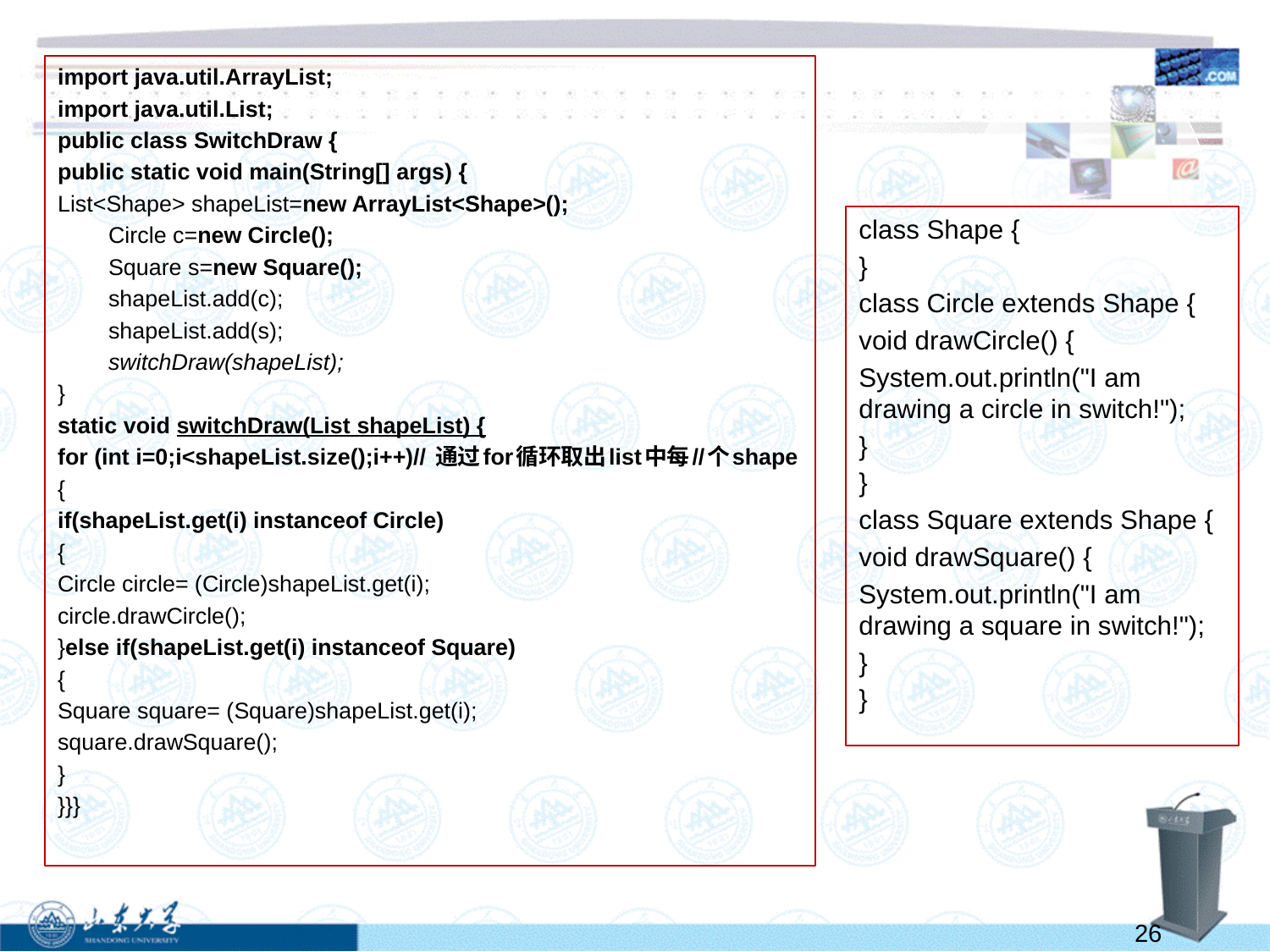

import java.util.ArrayList;
import java.util.List;
public class SwitchDraw {
public static void main(String[] args) {
List<Shape> shapeList=new ArrayList<Shape>();
        Circle c=new Circle();
        Square s=new Square();
        shapeList.add(c);
        shapeList.add(s);
        switchDraw(shapeList);
}
static void switchDraw(List shapeList) {
for (int i=0;i<shapeList.size();i++)// 通过for循环取出list中每//个shape
{
if(shapeList.get(i) instanceof Circle)
{
Circle circle= (Circle)shapeList.get(i);
circle.drawCircle();
}else if(shapeList.get(i) instanceof Square)
{
Square square= (Square)shapeList.get(i);
square.drawSquare();
}
}}}
class Shape {
}
class Circle extends Shape {
void drawCircle() {
System.out.println("I am drawing a circle in switch!");
}
}
class Square extends Shape {
void drawSquare() {
System.out.println("I am drawing a square in switch!");
}
}
26